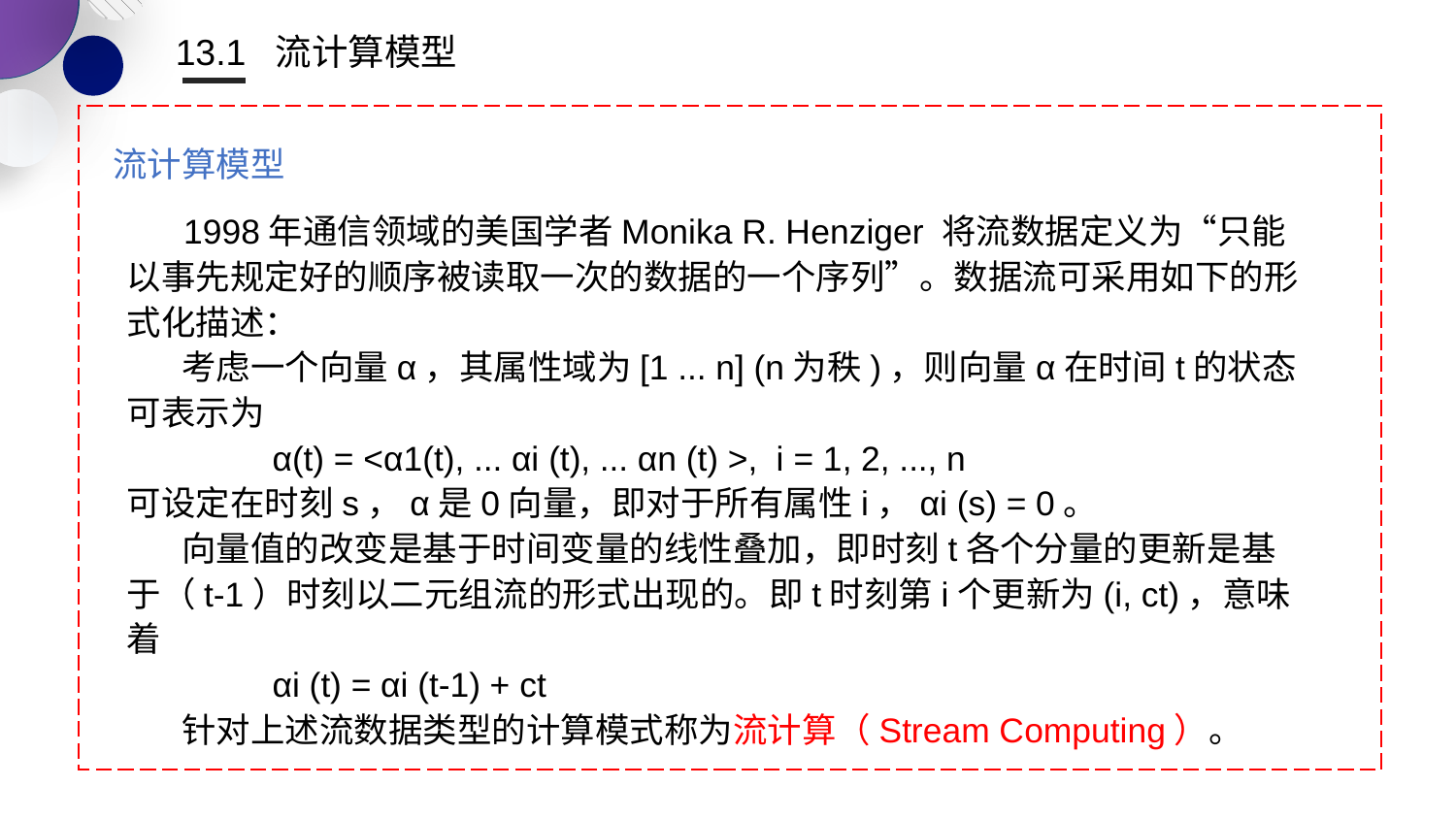

13.1  流计算模型

流计算模型
      1998年通信领域的美国学者Monika R. Henziger 将流数据定义为“只能以事先规定好的顺序被读取一次的数据的一个序列”。数据流可采用如下的形式化描述：
      考虑一个向量α，其属性域为[1 ... n] (n为秩)，则向量α在时间t的状态可表示为
       	α(t) = <α1(t), ... αi (t), ... αn (t) >,  i = 1, 2, ..., n
可设定在时刻s，α是0向量，即对于所有属性i，αi (s) = 0。
      向量值的改变是基于时间变量的线性叠加，即时刻t各个分量的更新是基于（t-1）时刻以二元组流的形式出现的。即t时刻第i个更新为(i, ct)，意味着
	αi (t) = αi (t-1) + ct
      针对上述流数据类型的计算模式称为流计算（Stream Computing）。